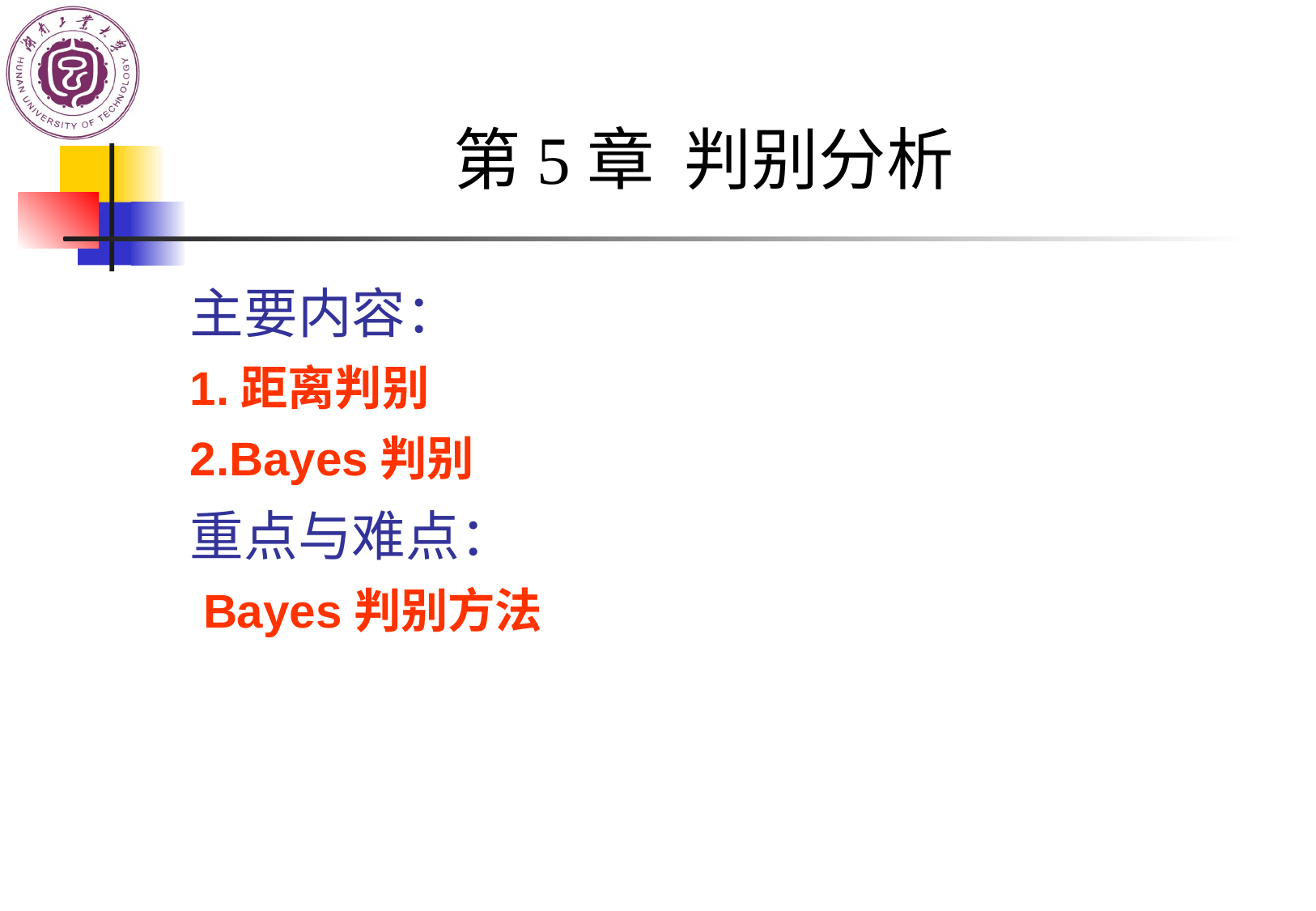

第5章  判别分析

主要内容：
1.距离判别
2.Bayes判别
重点与难点：
 Bayes判别方法
1